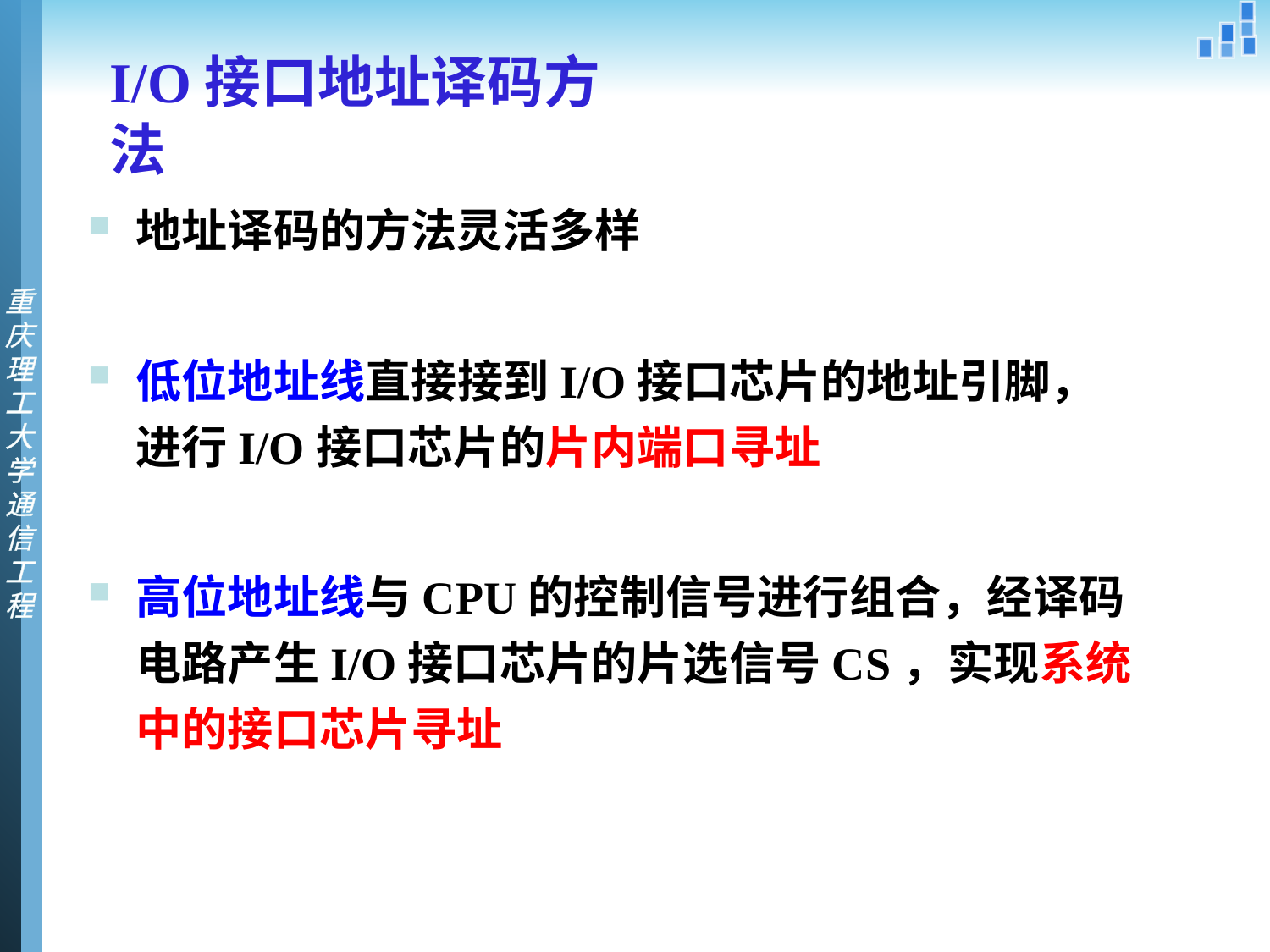

I/O接口地址译码方法
地址译码的方法灵活多样

低位地址线直接接到I/O接口芯片的地址引脚，进行I/O接口芯片的片内端口寻址

高位地址线与CPU的控制信号进行组合，经译码电路产生I/O接口芯片的片选信号CS，实现系统中的接口芯片寻址